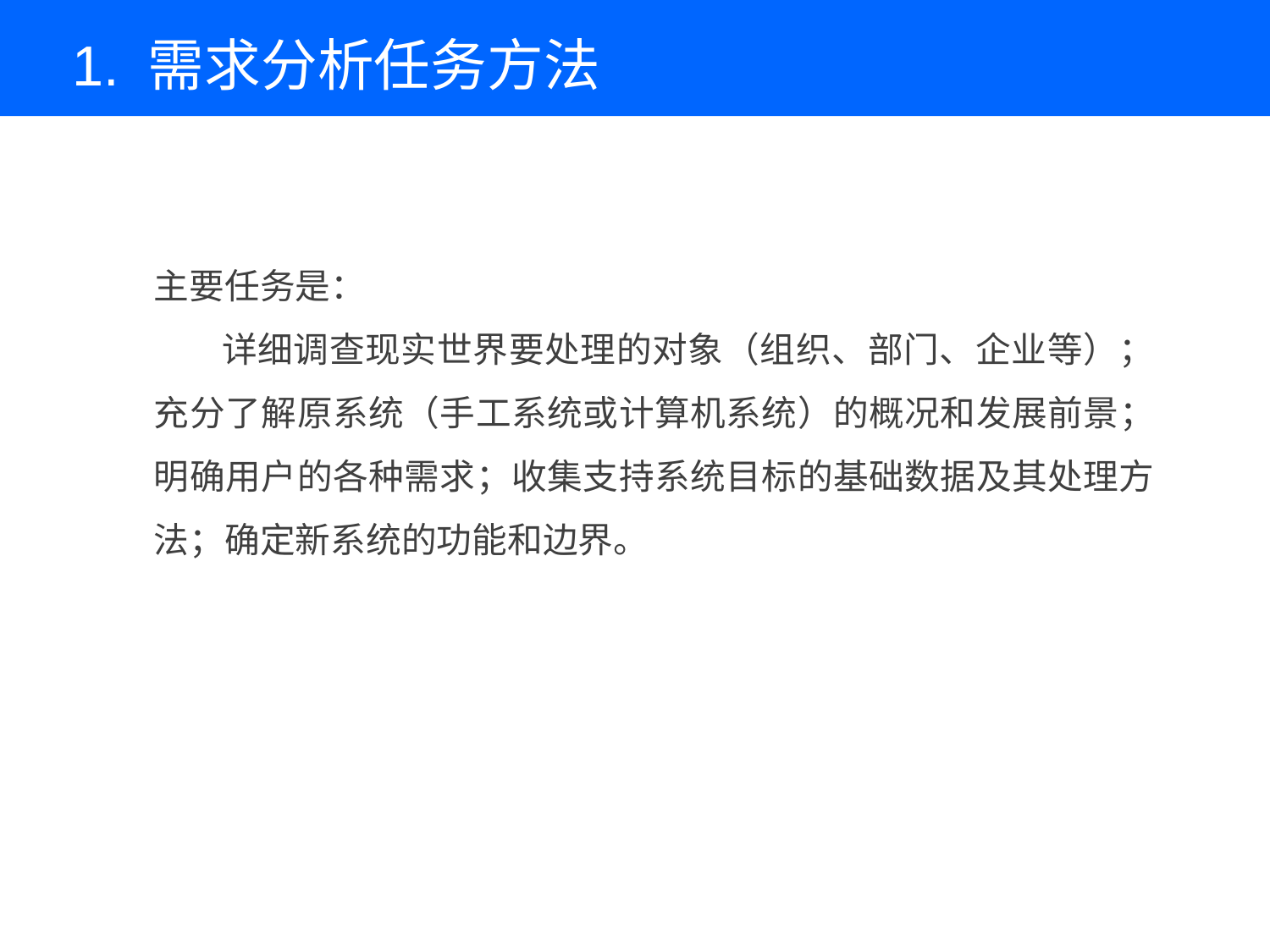

# 1. 需求分析任务方法
主要任务是：
       详细调查现实世界要处理的对象（组织、部门、企业等）；充分了解原系统（手工系统或计算机系统）的概况和发展前景；明确用户的各种需求；收集支持系统目标的基础数据及其处理方法；确定新系统的功能和边界。